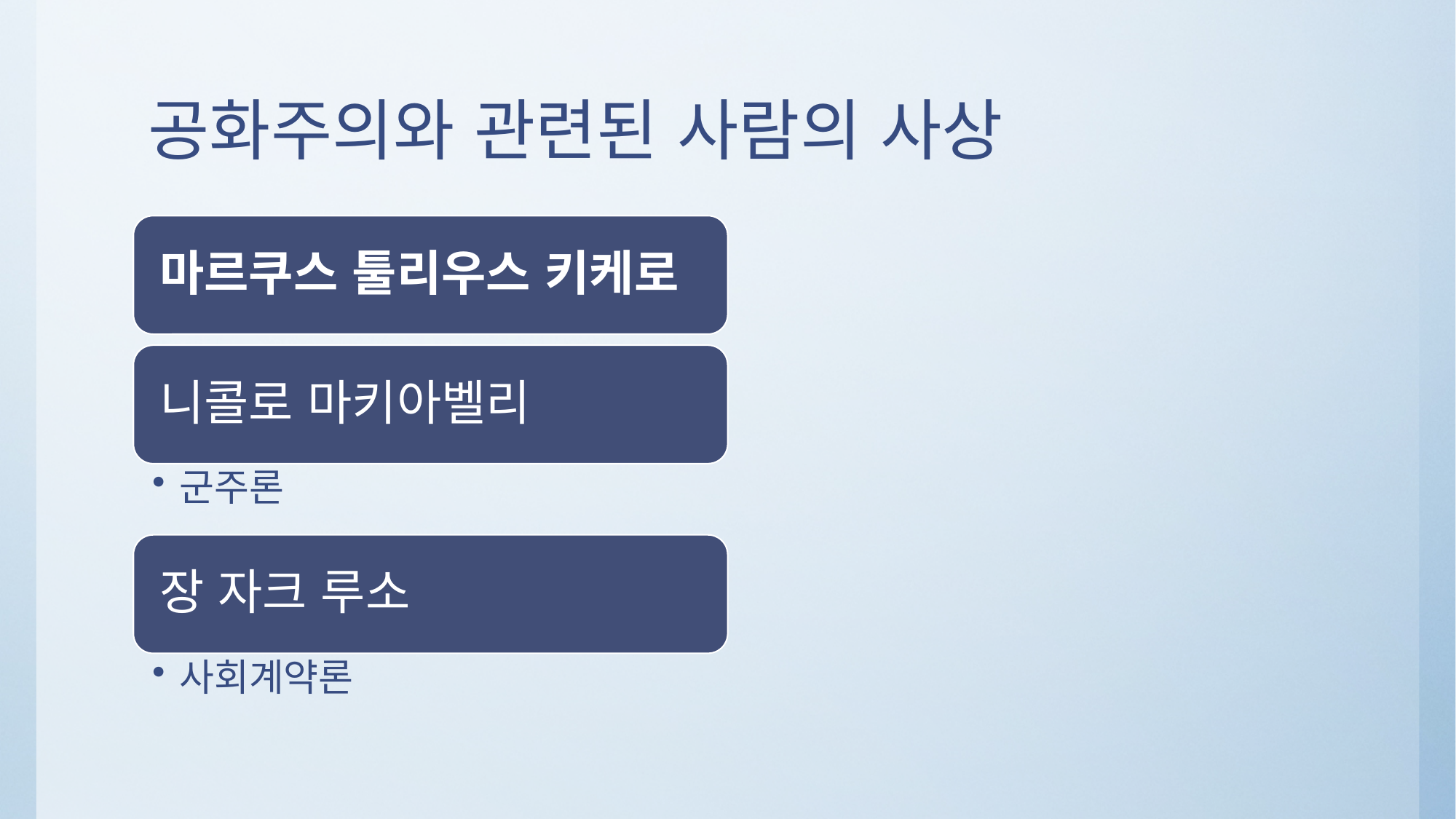

# 공화주의와 관련된 사람의 사상
마르쿠스 툴리우스 키케로
니콜로 마키아벨리
군주론
장 자크 루소
사회계약론